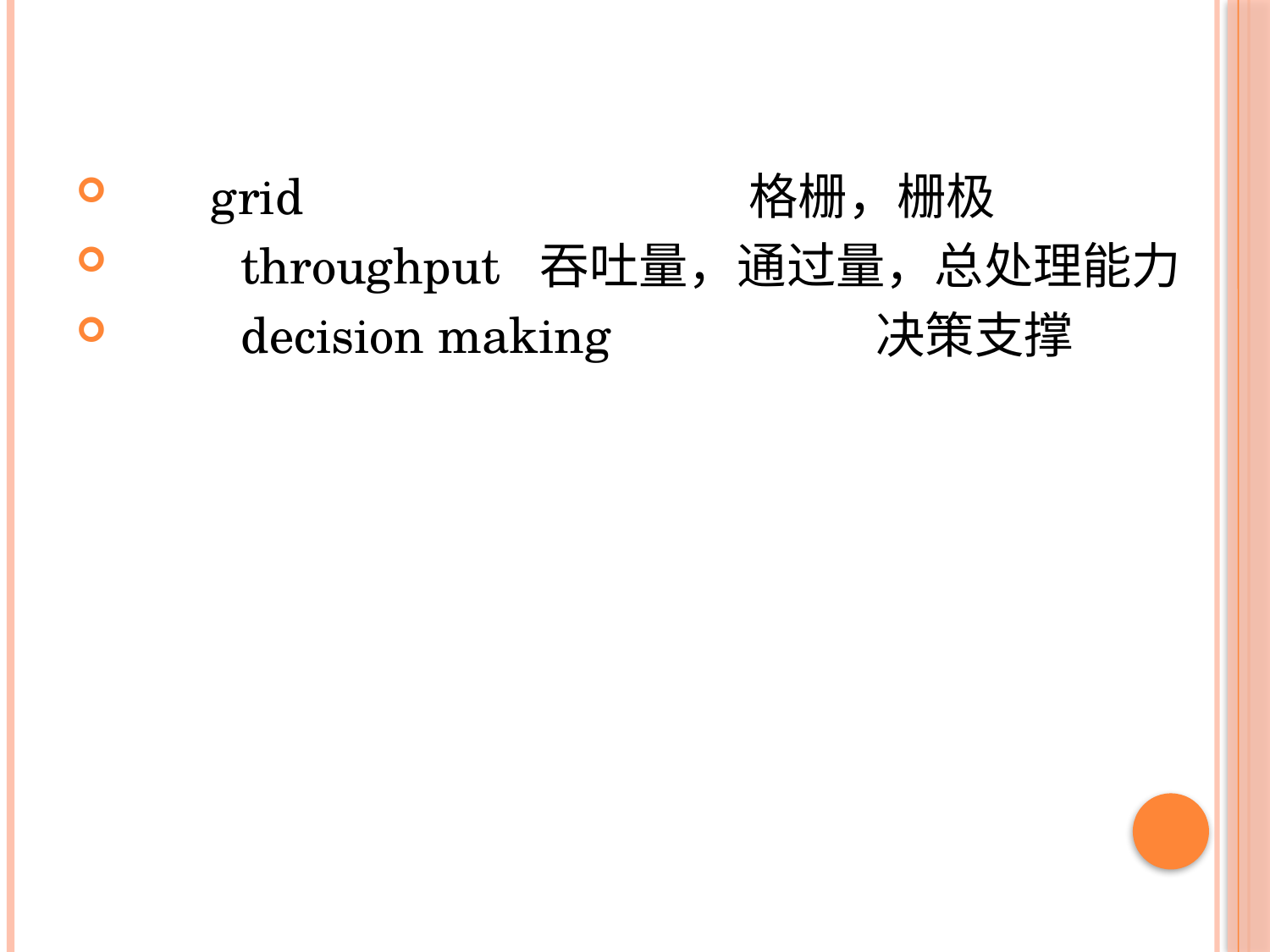

grid                                	格栅，栅极
	throughput  吞吐量，通过量，总处理能力
	decision making                  	决策支撑